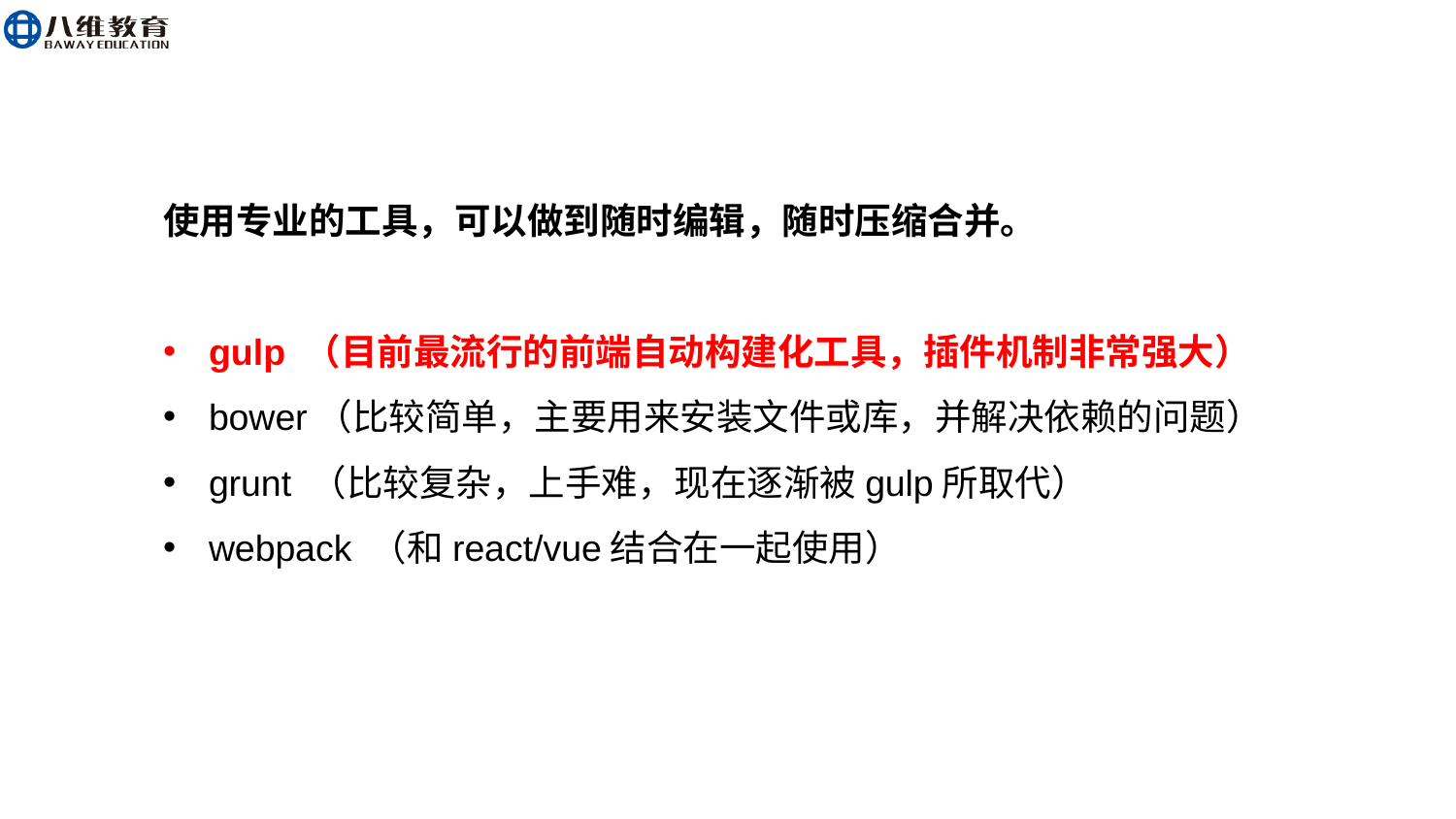

使用专业的工具，可以做到随时编辑，随时压缩合并。

gulp （目前最流行的前端自动构建化工具，插件机制非常强大）
bower（比较简单，主要用来安装文件或库，并解决依赖的问题）
grunt （比较复杂，上手难，现在逐渐被gulp所取代）
webpack （和react/vue结合在一起使用）